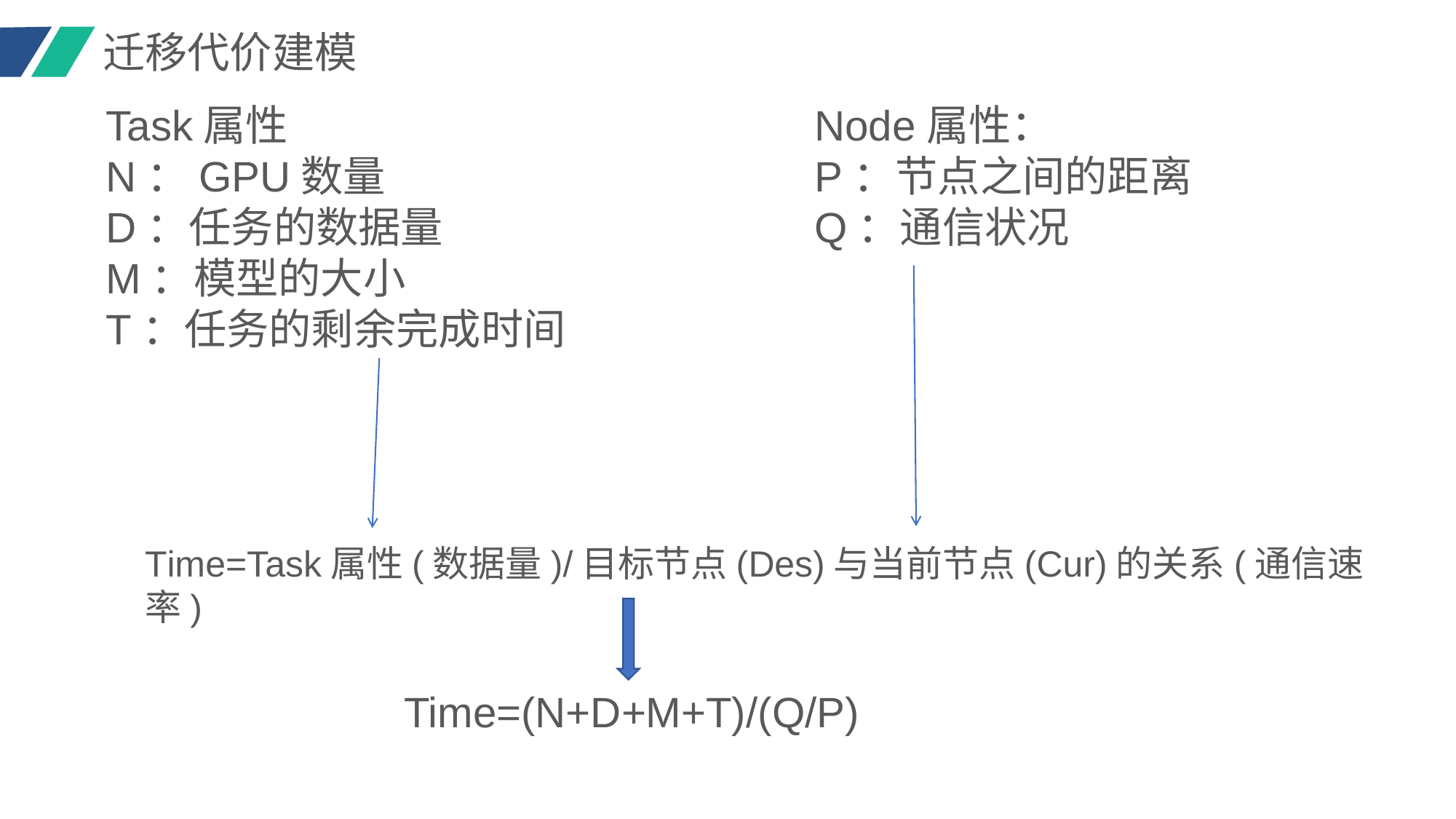

迁移代价建模

Task属性
N：GPU数量
D：任务的数据量
M：模型的大小
T：任务的剩余完成时间
Node属性：
P：节点之间的距离
Q：通信状况
Time=Task属性(数据量)/目标节点(Des)与当前节点(Cur)的关系(通信速率)

Time=(N+D+M+T)/(Q/P)